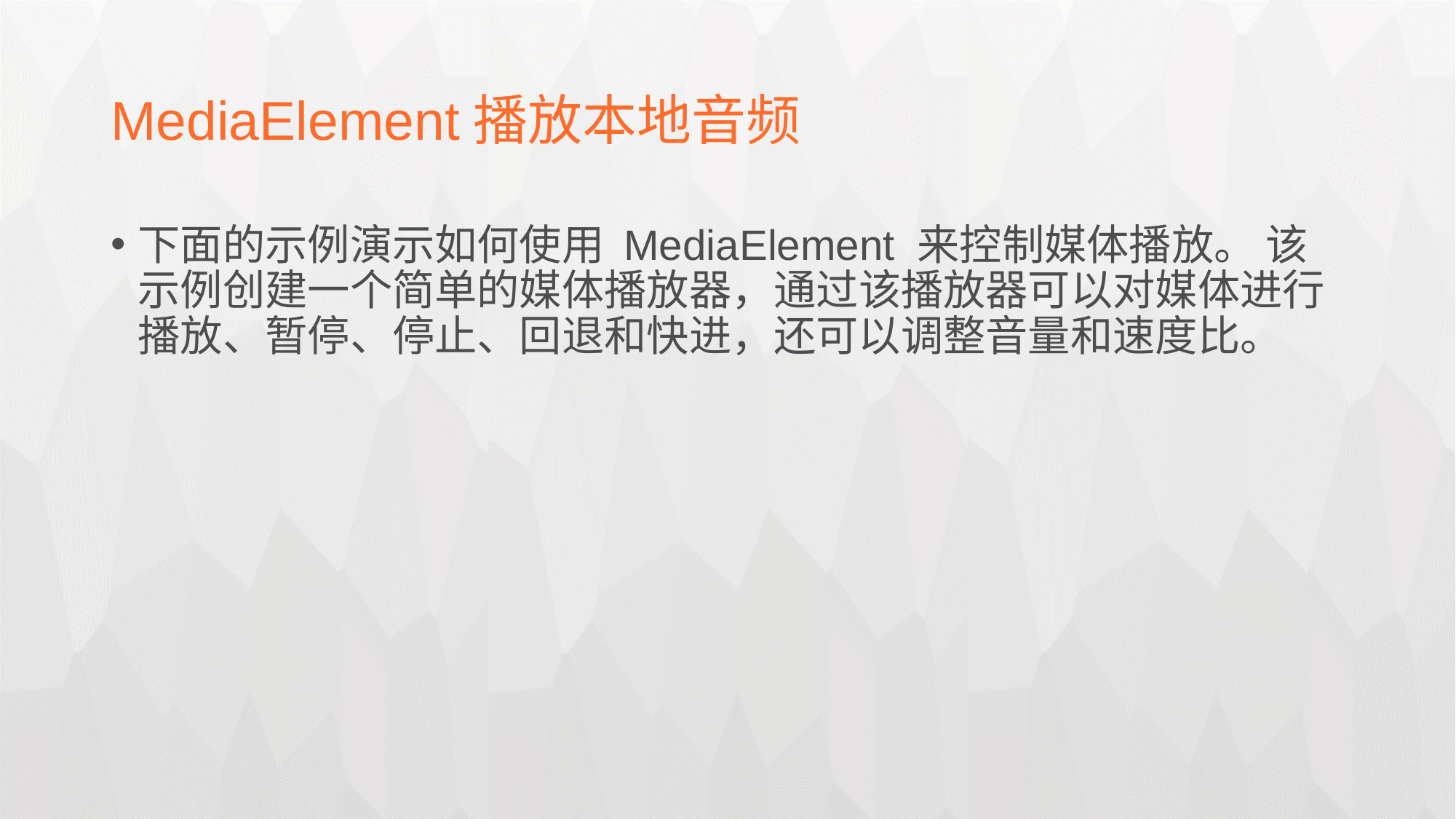

MediaElement播放本地音频
下面的示例演示如何使用 MediaElement 来控制媒体播放。 该示例创建一个简单的媒体播放器，通过该播放器可以对媒体进行播放、暂停、停止、回退和快进，还可以调整音量和速度比。